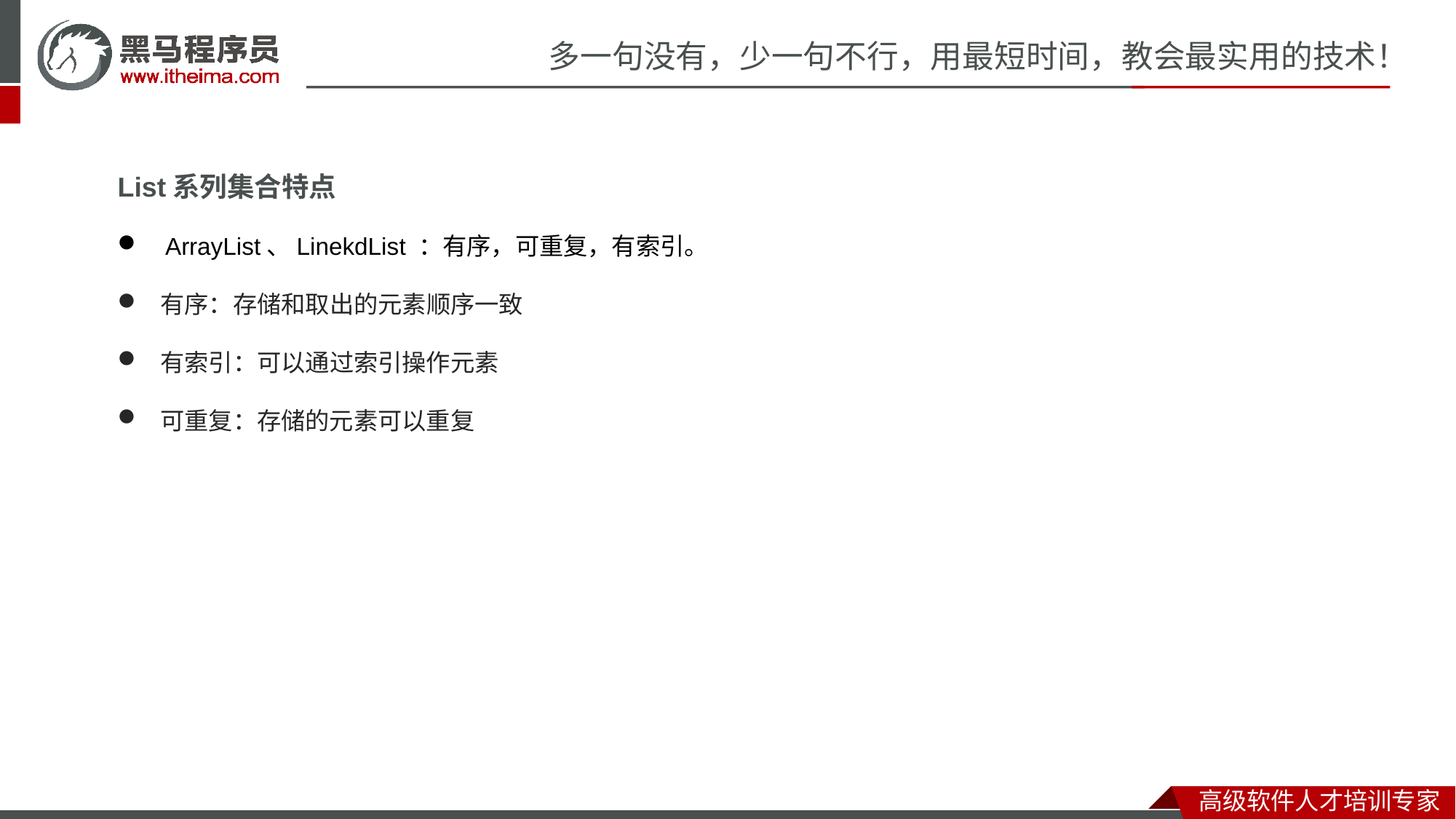

List系列集合特点
  ArrayList、LinekdList ：有序，可重复，有索引。
有序：存储和取出的元素顺序一致
有索引：可以通过索引操作元素
可重复：存储的元素可以重复